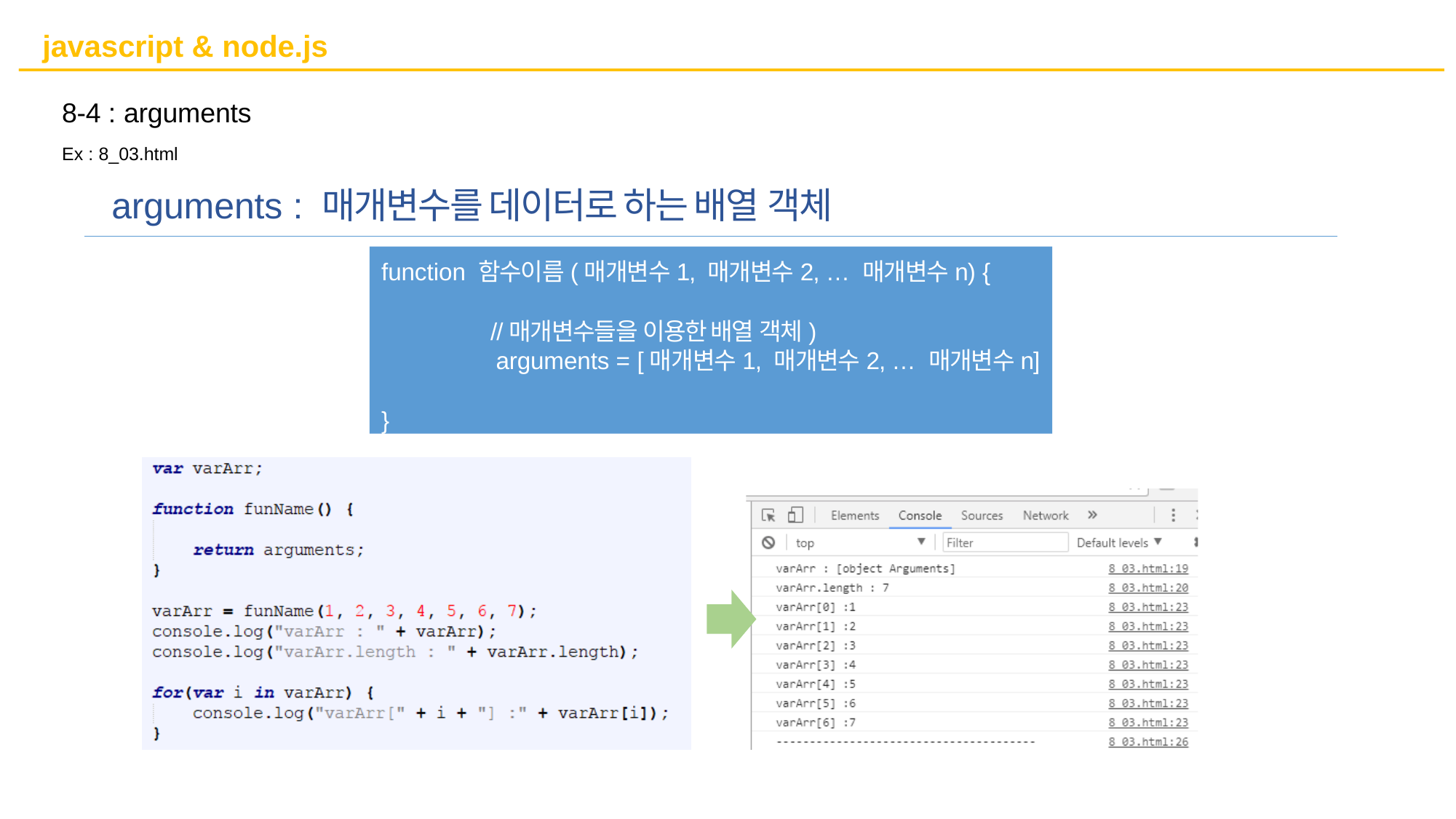

# javascript & node.js

8-4 : arguments
Ex : 8_03.html
arguments : 매개변수를 데이터로 하는 배열 객체

function 함수이름(매개변수1, 매개변수2, … 매개변수n) {

//매개변수들을 이용한 배열 객체)
arguments = [매개변수1, 매개변수2, … 매개변수n]

}